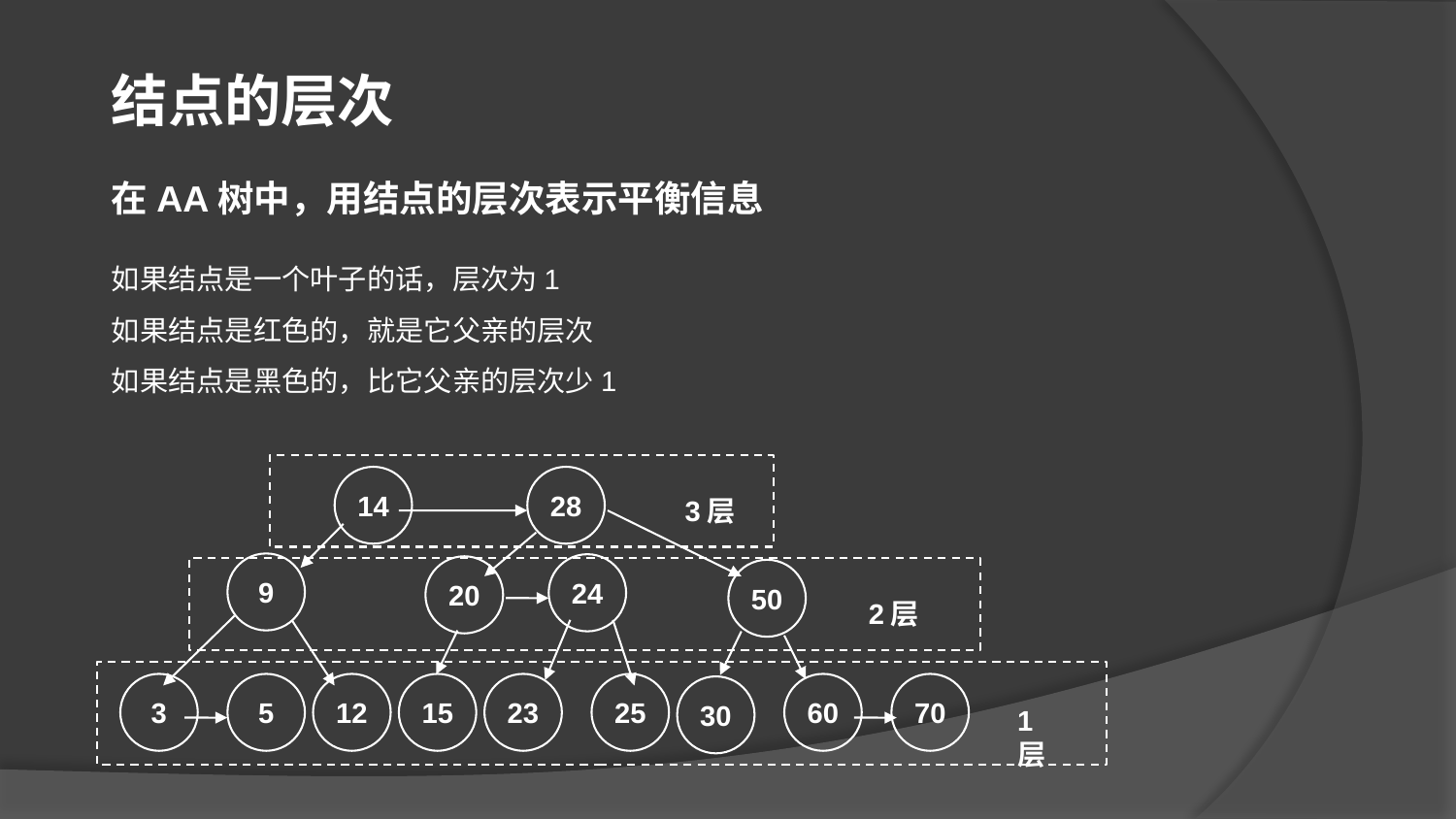

结点的层次
在AA树中，用结点的层次表示平衡信息
如果结点是一个叶子的话，层次为1
如果结点是红色的，就是它父亲的层次
如果结点是黑色的，比它父亲的层次少1

3层
14
28

9
24
20
50

3
5
12
15
23
25
60
70
30

2层

1层